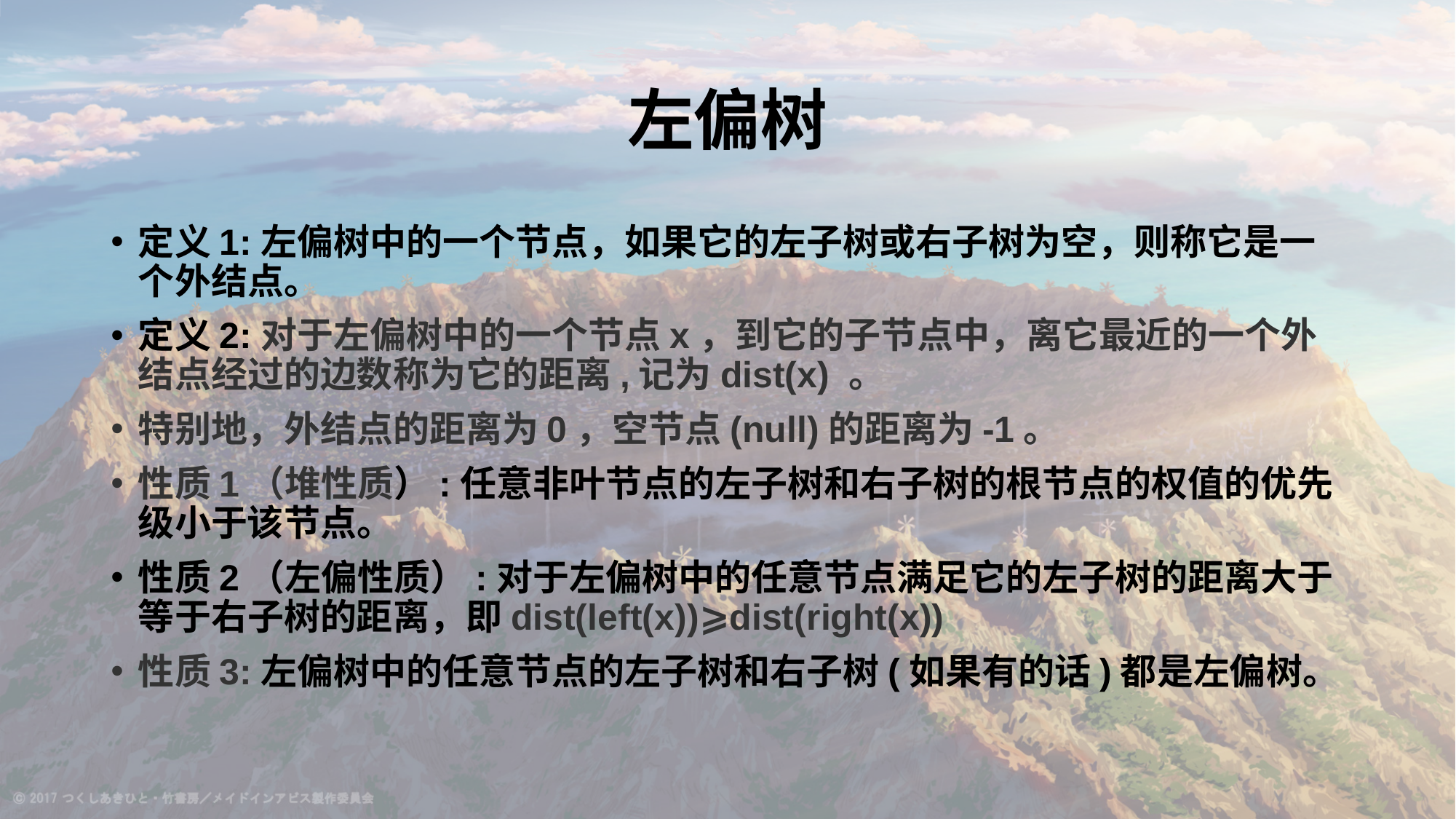

# 左偏树
定义1:左偏树中的一个节点，如果它的左子树或右子树为空，则称它是一个外结点。
定义2:对于左偏树中的一个节点x，到它的子节点中，离它最近的一个外结点经过的边数称为它的距离,记为dist(x) 。
特别地，外结点的距离为0，空节点(null)的距离为-1。
性质1（堆性质）:任意非叶节点的左子树和右子树的根节点的权值的优先级小于该节点。
性质2（左偏性质）:对于左偏树中的任意节点满足它的左子树的距离大于等于右子树的距离，即dist(left(x))⩾dist(right(x))
性质3:左偏树中的任意节点的左子树和右子树(如果有的话)都是左偏树。